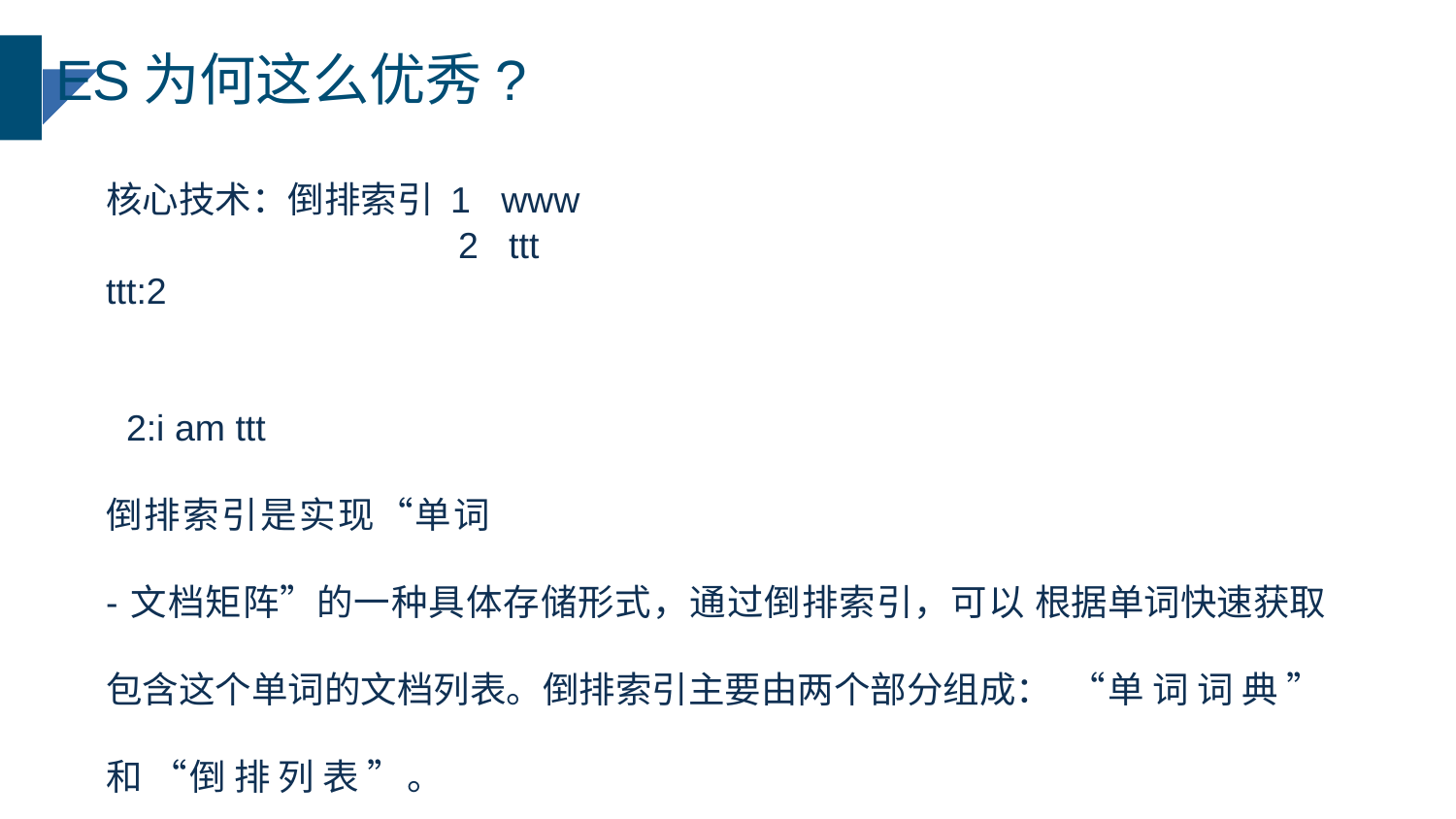

# ES为何这么优秀?
核心技术：倒排索引 1   www
		      2   ttt
ttt:2

  2:i am ttt
倒排索引是实现“单词
-文档矩阵”的一种具体存储形式，通过倒排索引，可以 根据单词快速获取包含这个单词的文档列表。倒排索引主要由两个部分组成：  “单词词典”和“倒排列表”。